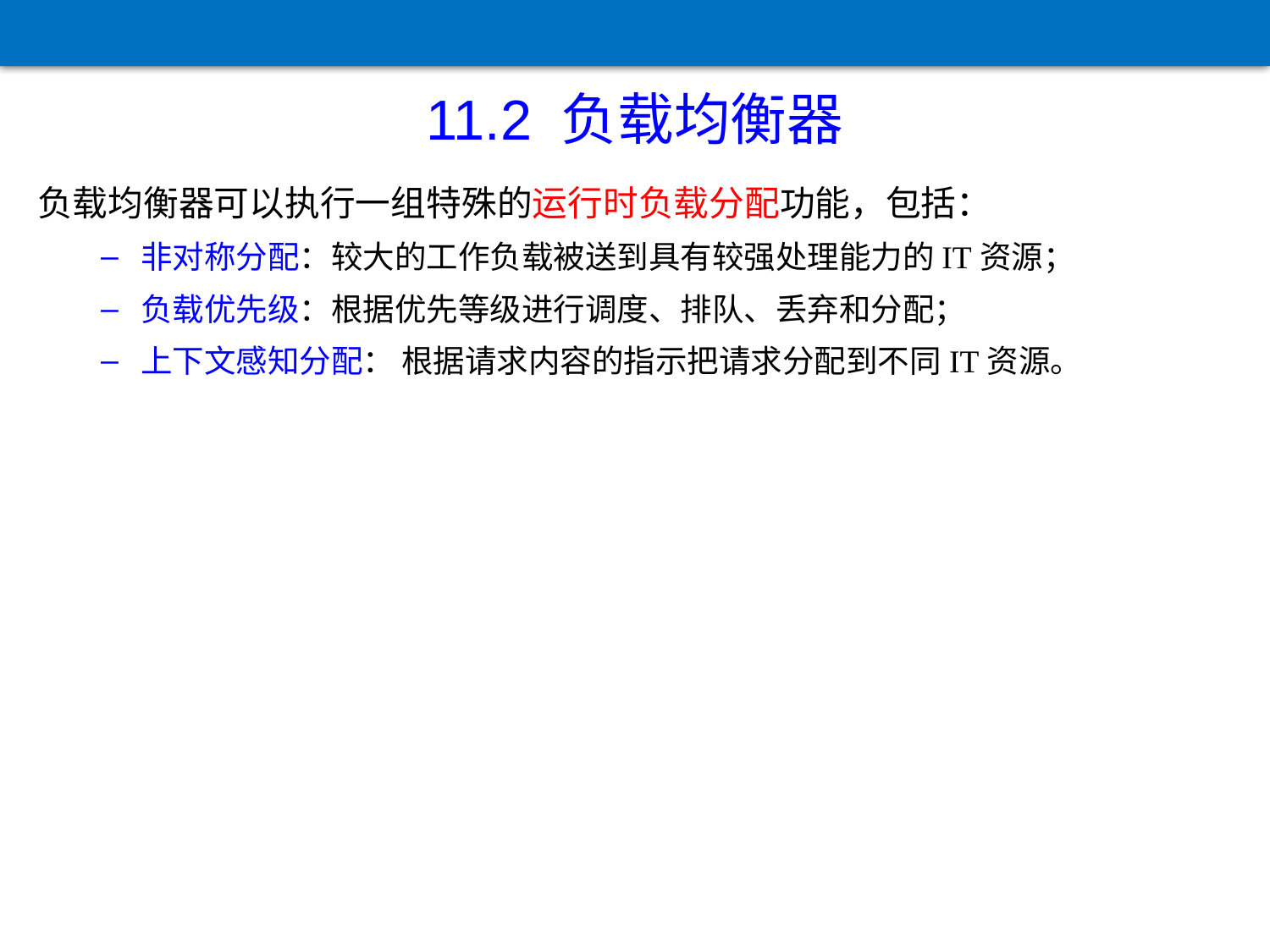

11.2 负载均衡器
负载均衡器可以执行一组特殊的运行时负载分配功能，包括：
非对称分配：较大的工作负载被送到具有较强处理能力的IT资源；
负载优先级：根据优先等级进行调度、排队、丢弃和分配；
上下文感知分配： 根据请求内容的指示把请求分配到不同IT资源。

9